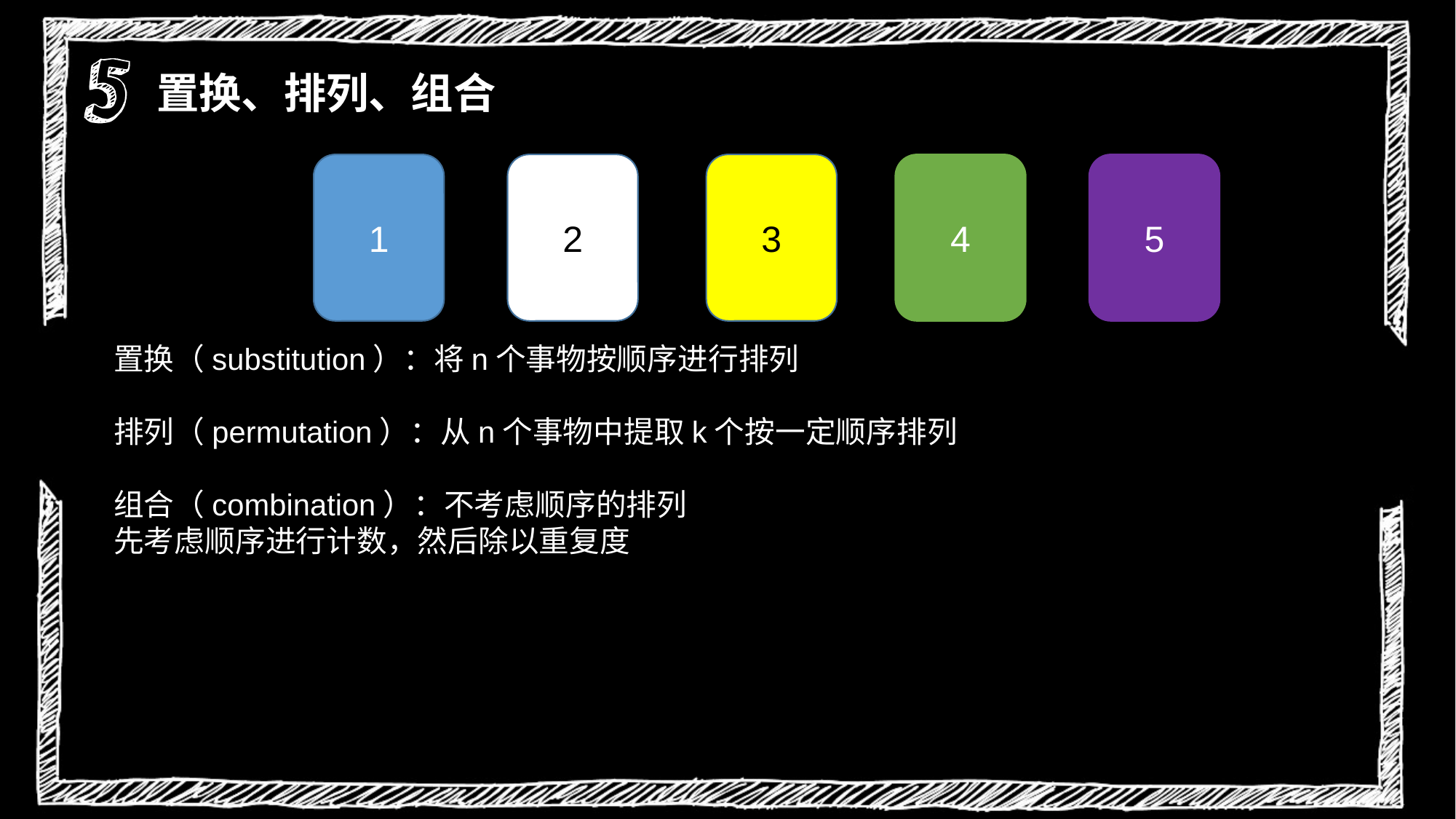

置换、排列、组合
1
2
3
5
4
置换（substitution）：将n个事物按顺序进行排列

排列（permutation）：从n个事物中提取k个按一定顺序排列

组合（combination）：不考虑顺序的排列
先考虑顺序进行计数，然后除以重复度